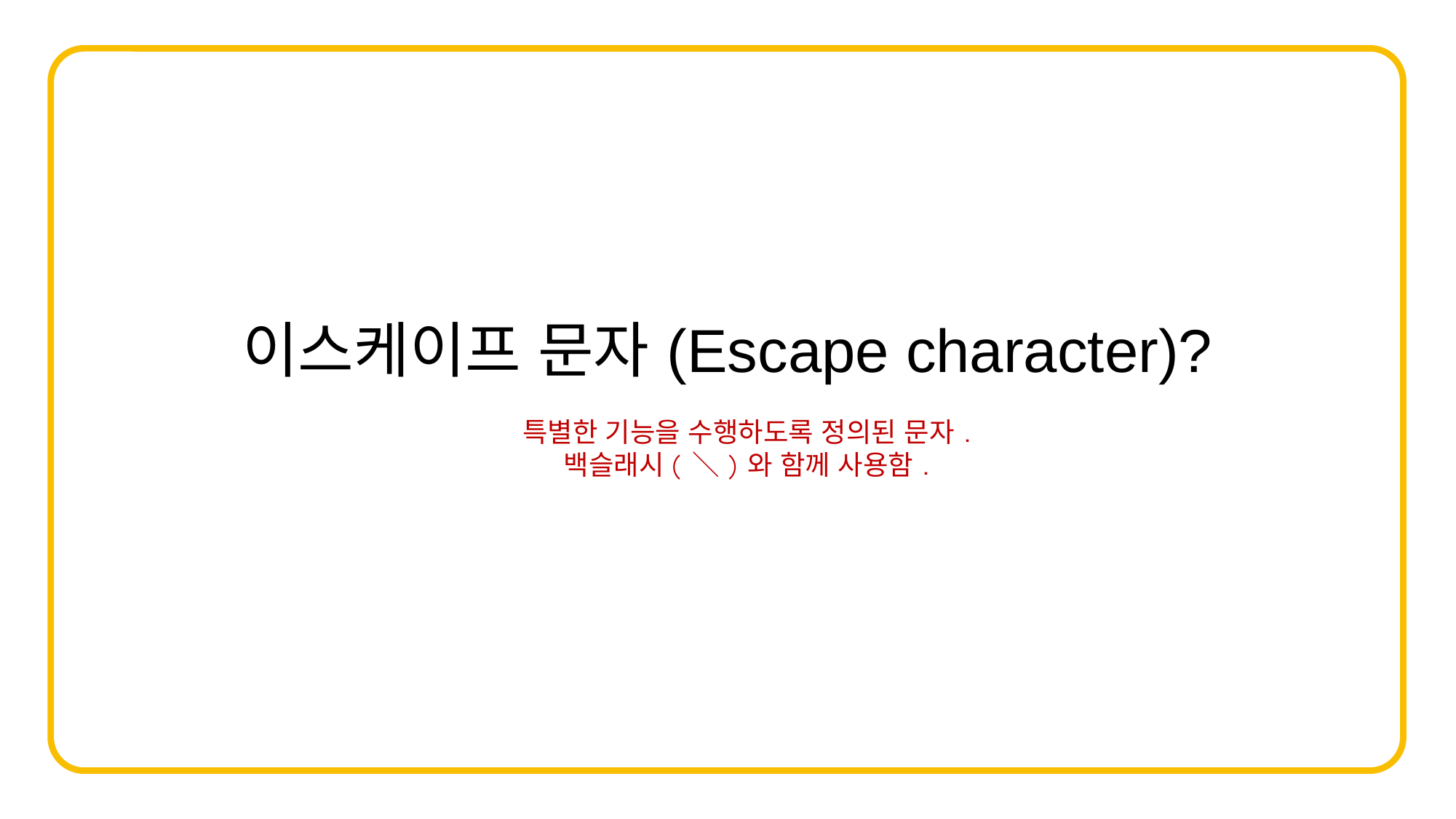

이스케이프 문자(Escape character)?
특별한 기능을 수행하도록 정의된 문자.
백슬래시(＼)와 함께 사용함.